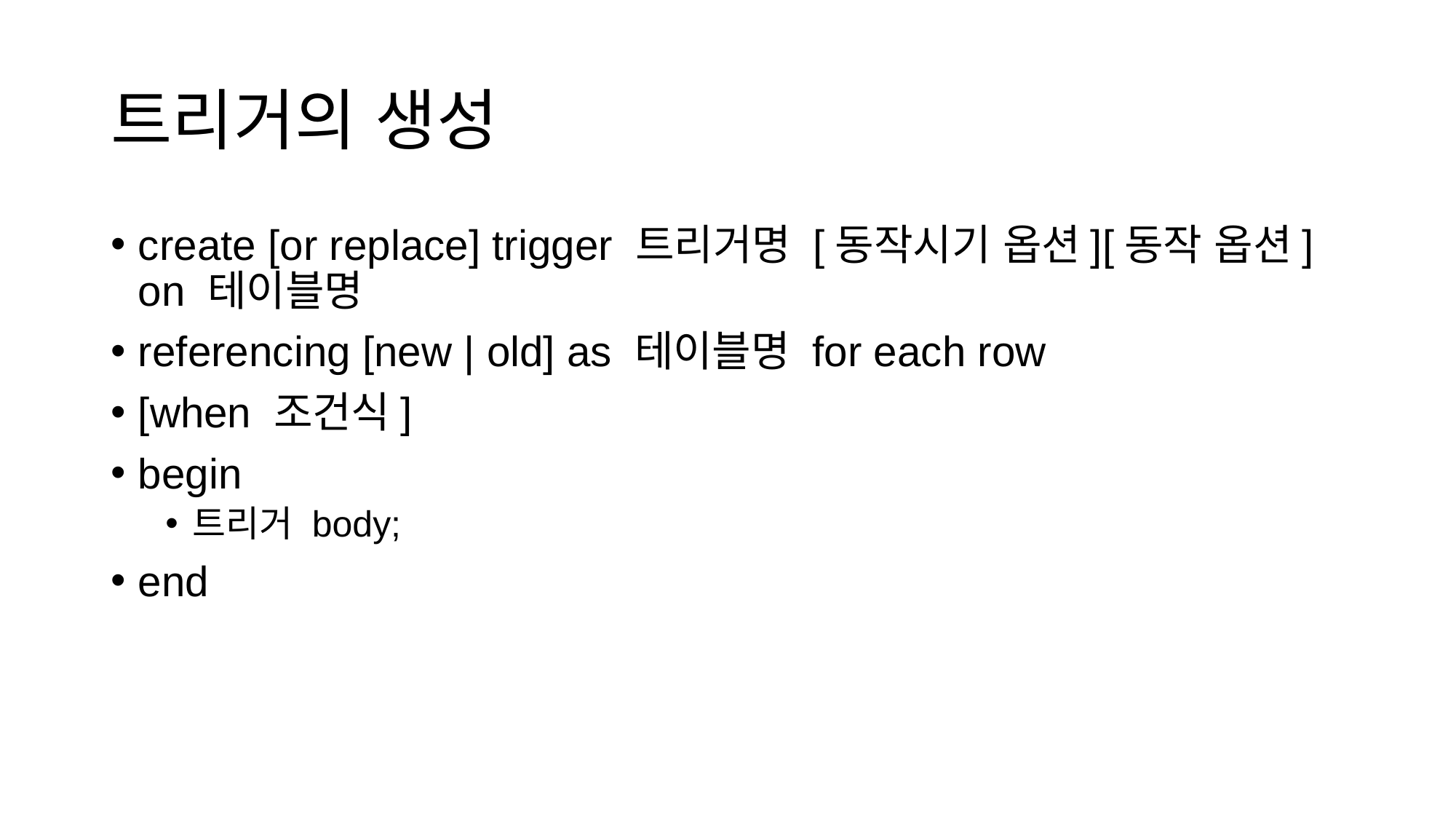

# 트리거의 생성
create [or replace] trigger 트리거명 [동작시기 옵션][동작 옵션] on 테이블명
referencing [new | old] as 테이블명 for each row
[when 조건식]
begin
트리거 body;
end